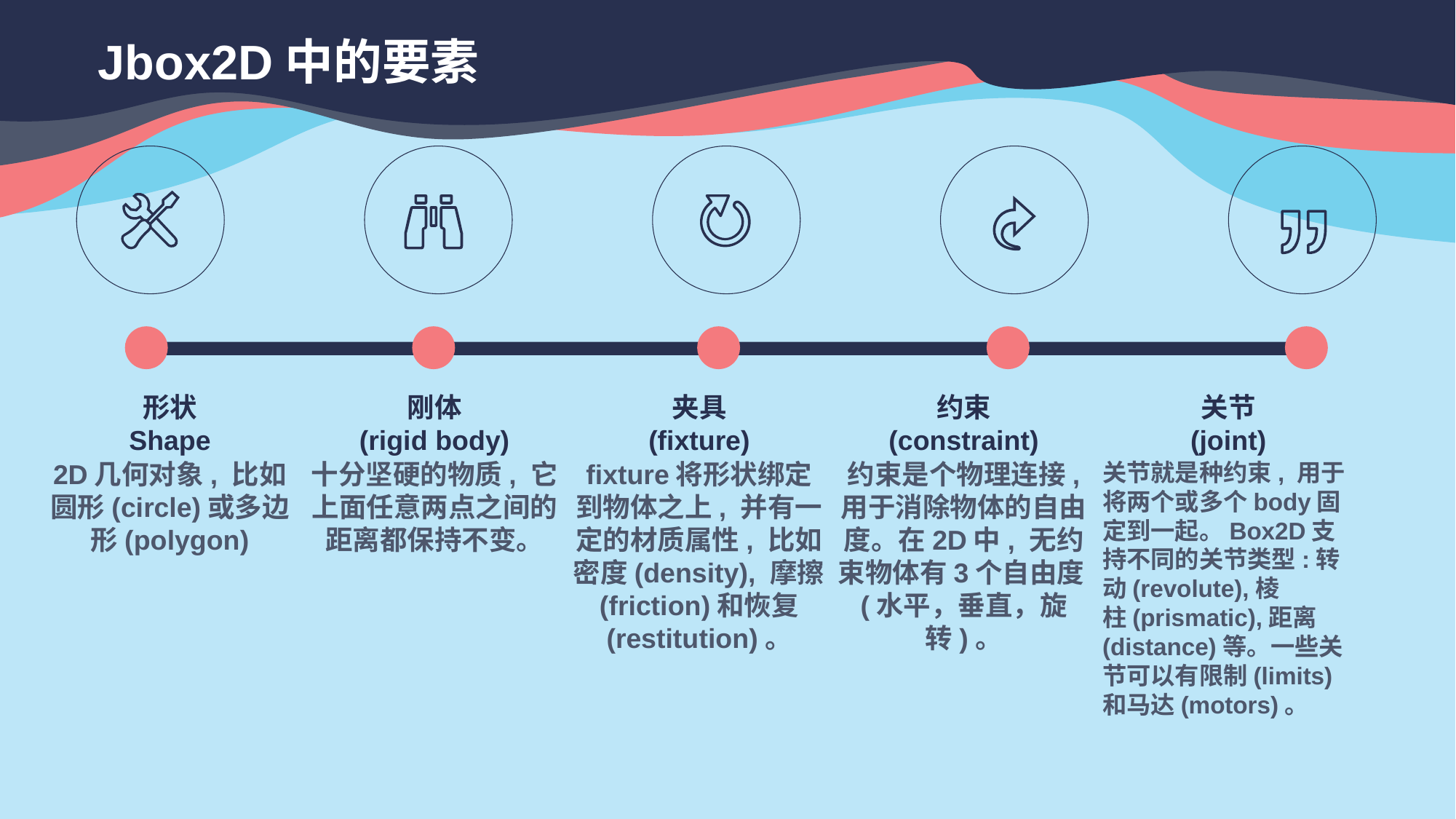

Jbox2D中的要素

形状
Shape
刚体
(rigid body)
夹具
(fixture)
约束
(constraint)
关节
(joint)
约束是个物理连接, 用于消除物体的自由度。在2D中, 无约束物体有3个自由度(水平，垂直，旋转)。
fixture将形状绑定到物体之上, 并有一定的材质属性, 比如密度(density), 摩擦(friction)和恢复
(restitution)。
2D几何对象, 比如圆形(circle)或多边形(polygon)
十分坚硬的物质, 它上面任意两点之间的距离都保持不变。
关节就是种约束, 用于将两个或多个body固定到一起。Box2D支持不同的关节类型:转动(revolute),棱
柱(prismatic),距离(distance)等。一些关节可以有限制(limits)和马达(motors)。